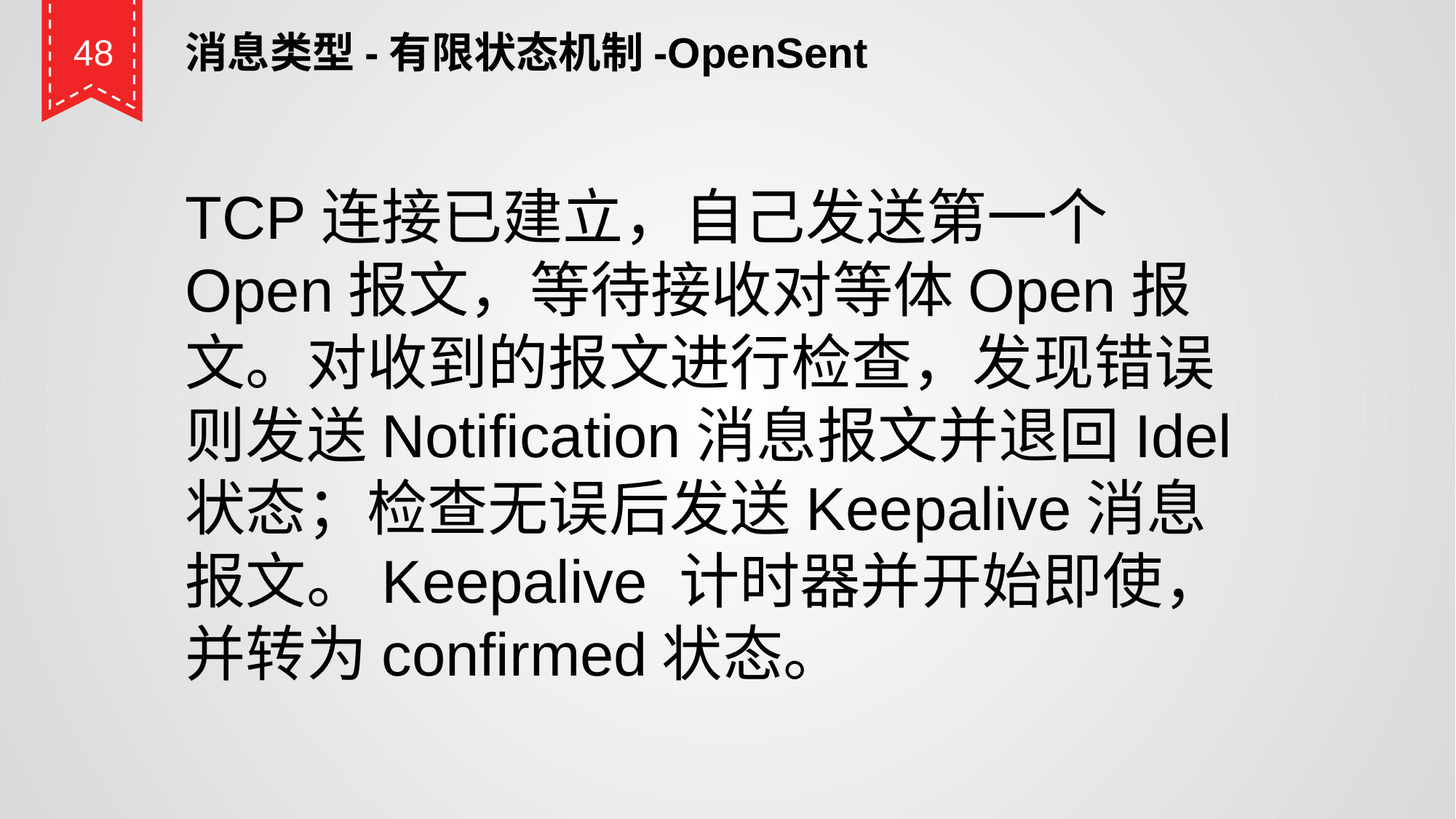

消息类型-有限状态机制-OpenSent
48
TCP连接已建立，自己发送第一个Open报文，等待接收对等体Open报文。对收到的报文进行检查，发现错误则发送Notification消息报文并退回Idel状态；检查无误后发送Keepalive消息报文。Keepalive 计时器并开始即使，并转为confirmed状态。